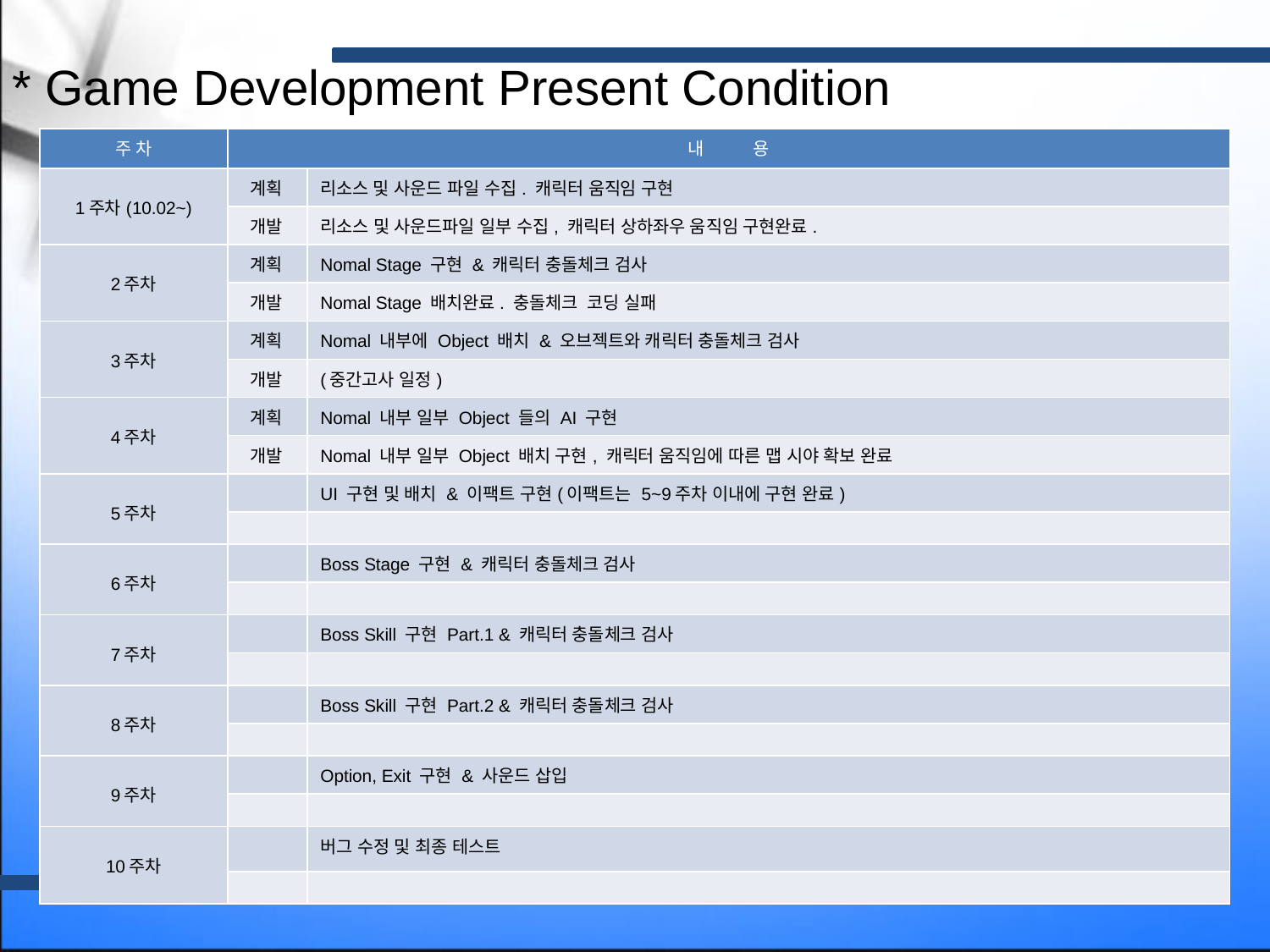

* Game Development Present Condition

| 주 차 | 내 용 |  |
| --- | --- | --- |
| 1주차(10.02~) | 계획 | 리소스 및 사운드 파일 수집. 캐릭터 움직임 구현 |
|  | 개발 | 리소스 및 사운드파일 일부 수집, 캐릭터 상하좌우 움직임 구현완료. |
| 2주차 | 계획 | Nomal Stage 구현 & 캐릭터 충돌체크 검사 |
|  | 개발 | Nomal Stage 배치완료. 충돌체크 코딩 실패 |
| 3주차 | 계획 | Nomal 내부에 Object 배치 & 오브젝트와 캐릭터 충돌체크 검사 |
|  | 개발 | (중간고사 일정) |
| 4주차 | 계획 | Nomal 내부 일부 Object 들의 AI 구현 |
|  | 개발 | Nomal 내부 일부 Object 배치 구현, 캐릭터 움직임에 따른 맵 시야 확보 완료 |
| 5주차 |  | UI 구현 및 배치 & 이팩트 구현(이팩트는 5~9주차 이내에 구현 완료) |
|  |  |  |
| 6주차 |  | Boss Stage 구현 & 캐릭터 충돌체크 검사 |
|  |  |  |
| 7주차 |  | Boss Skill 구현 Part.1 & 캐릭터 충돌체크 검사 |
|  |  |  |
| 8주차 |  | Boss Skill 구현 Part.2 & 캐릭터 충돌체크 검사 |
|  |  |  |
| 9주차 |  | Option, Exit 구현 & 사운드 삽입 |
|  |  |  |
| 10주차 |  | 버그 수정 및 최종 테스트 |
|  |  |  |